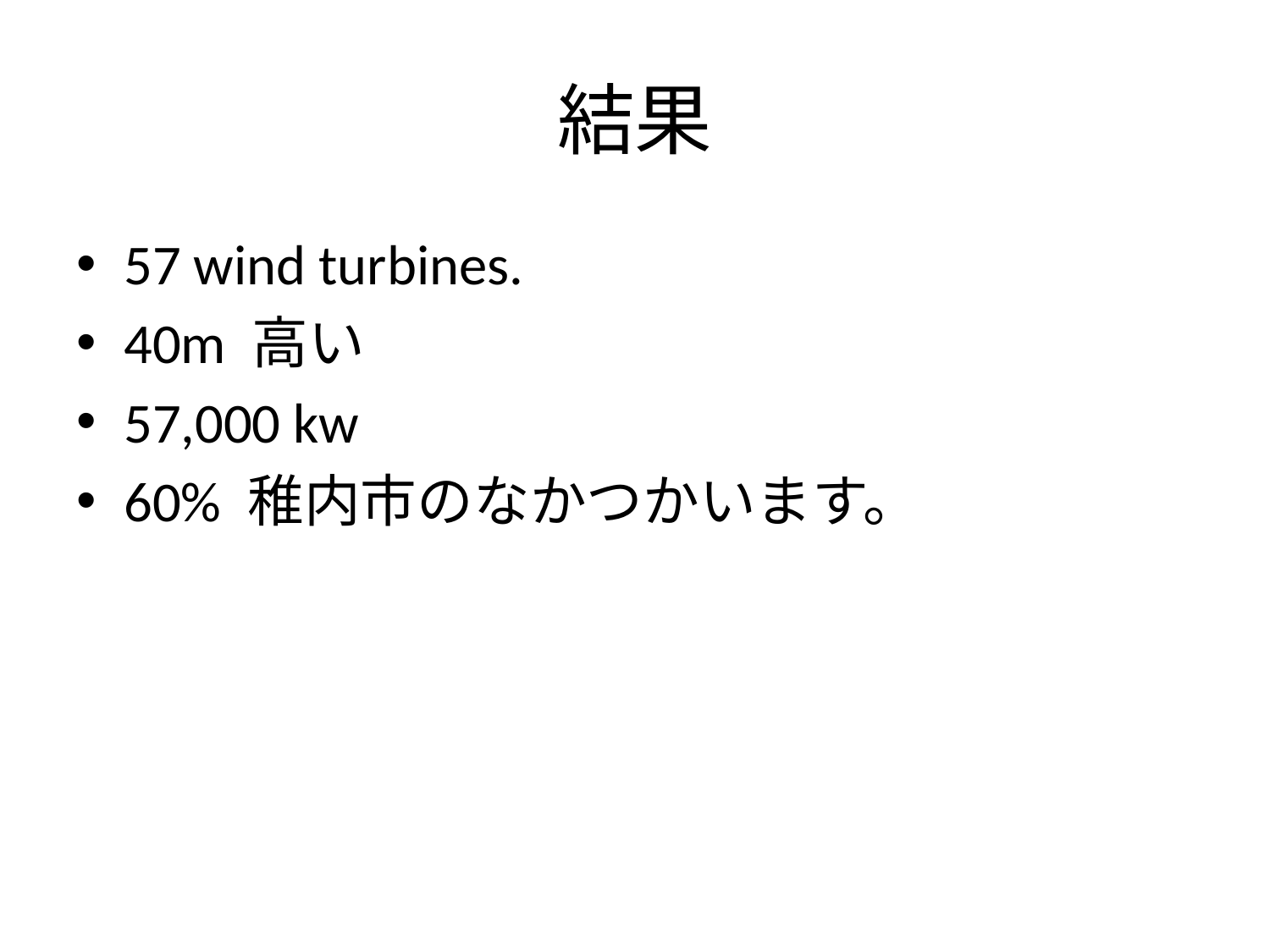

# 結果
57 wind turbines.
40m 高い
57,000 kw
60% 稚内市のなかつかいます。